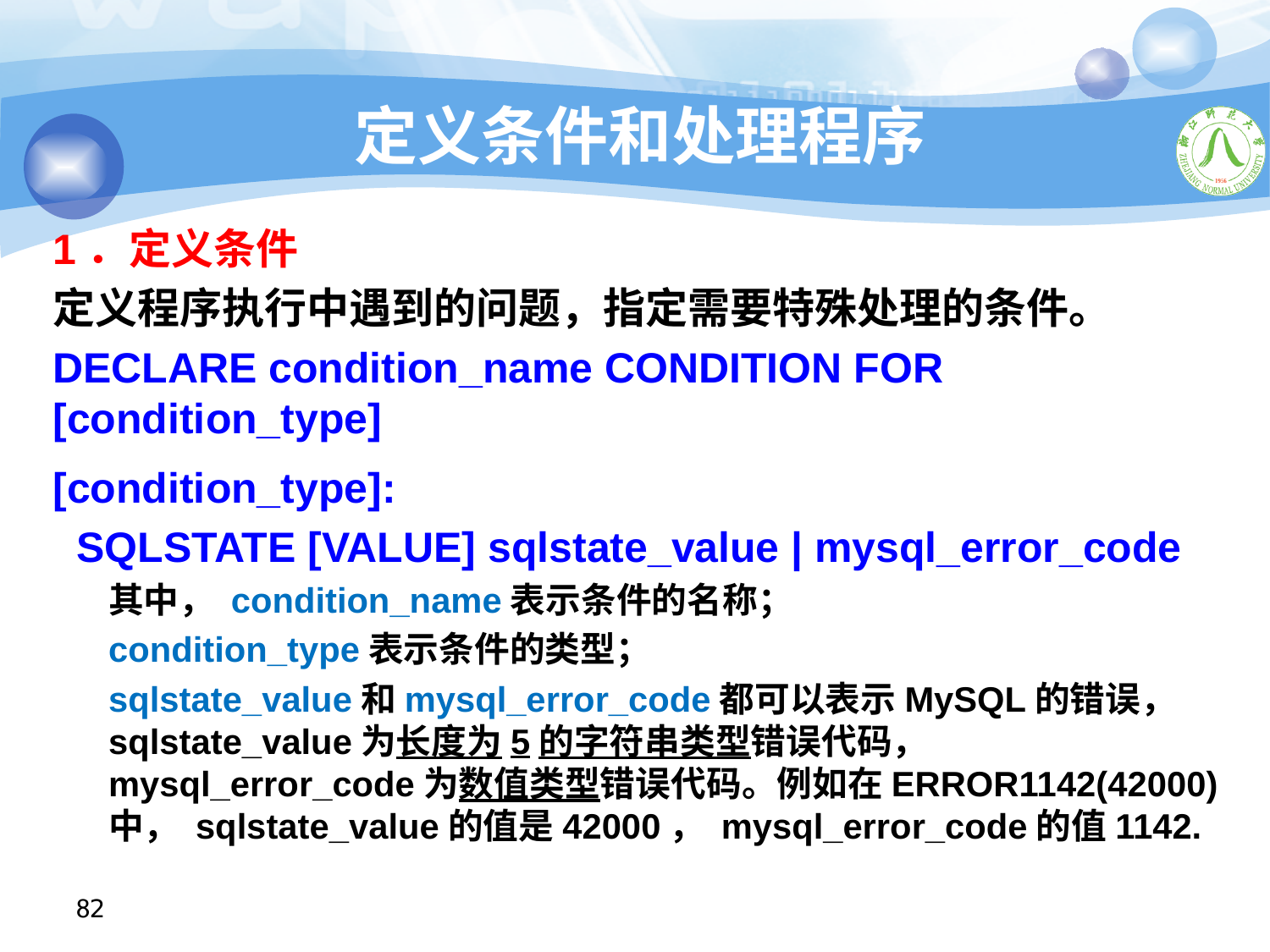

# 定义条件和处理程序
1．定义条件
定义程序执行中遇到的问题，指定需要特殊处理的条件。
DECLARE condition_name CONDITION FOR [condition_type]

[condition_type]:
  SQLSTATE [VALUE] sqlstate_value | mysql_error_code
其中， condition_name表示条件的名称；
condition_type表示条件的类型；
sqlstate_value和mysql_error_code都可以表示MySQL的错误， sqlstate_value为长度为5的字符串类型错误代码， mysql_error_code为数值类型错误代码。例如在ERROR1142(42000)中， sqlstate_value的值是42000， mysql_error_code的值1142.

82